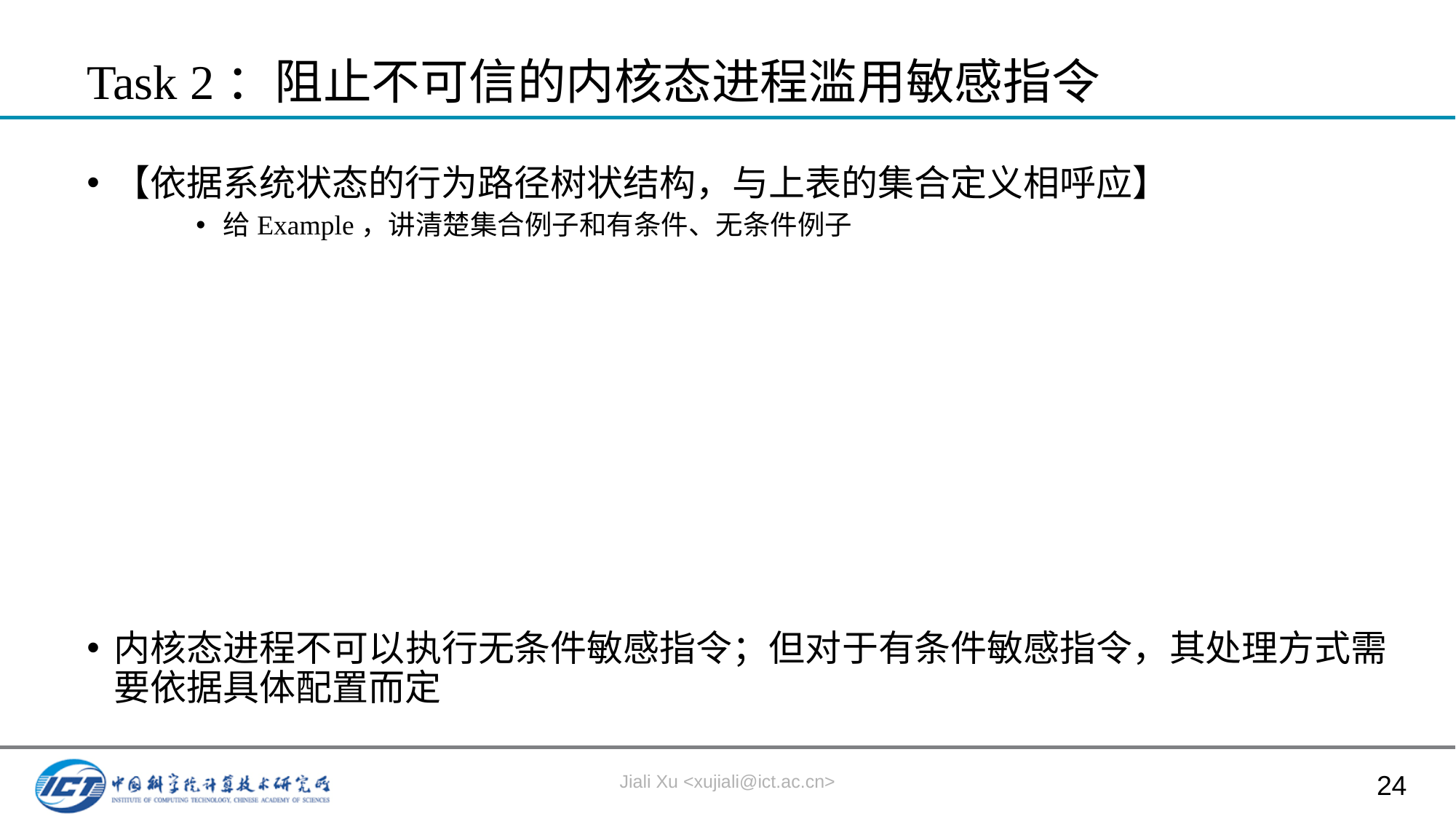

# Task 2：阻止不可信的内核态进程滥用敏感指令
【依据系统状态的行为路径树状结构，与上表的集合定义相呼应】
给Example，讲清楚集合例子和有条件、无条件例子

内核态进程不可以执行无条件敏感指令；但对于有条件敏感指令，其处理方式需要依据具体配置而定

Jiali Xu <xujiali@ict.ac.cn>
24